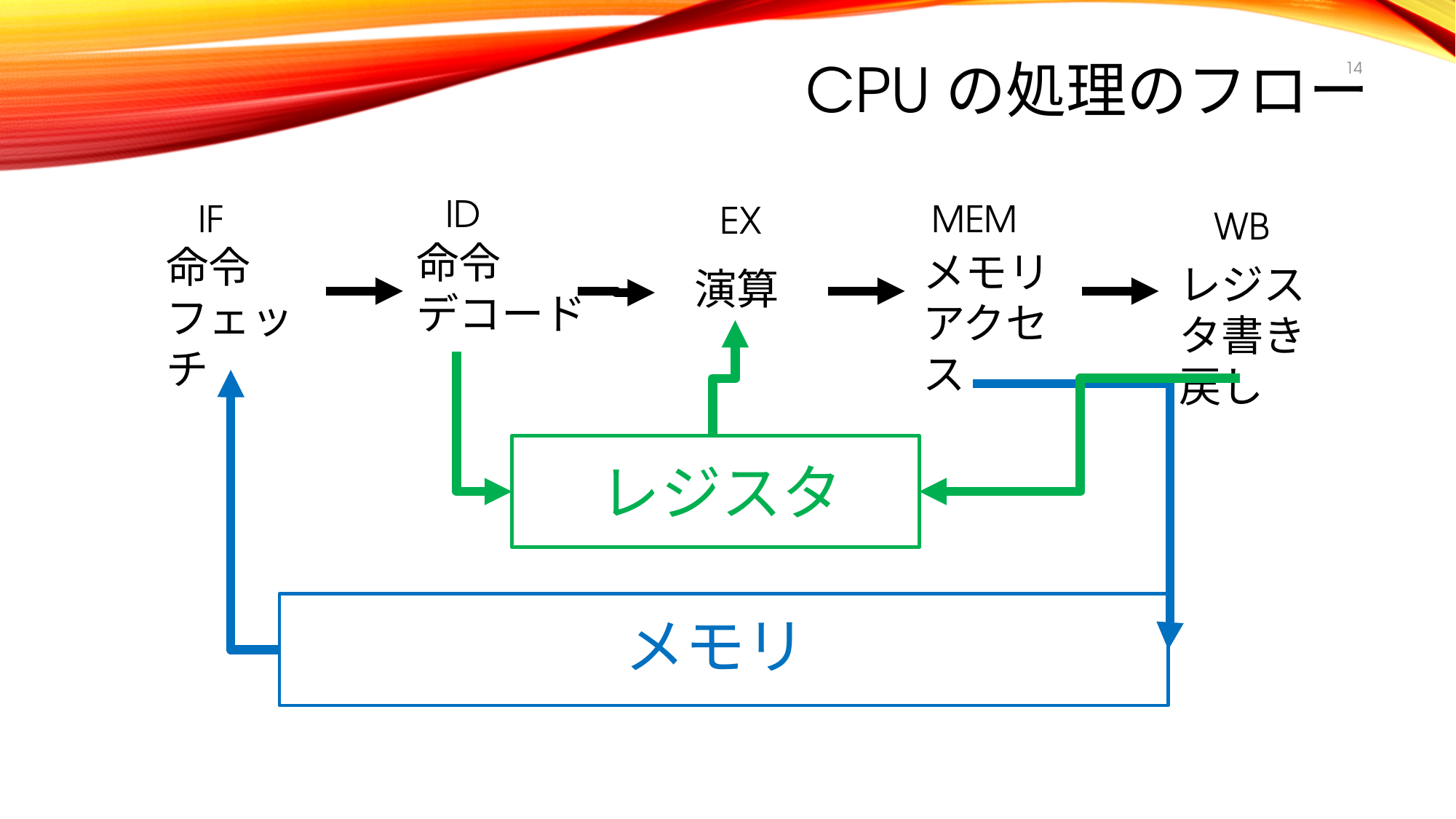

# CPUの処理のフロー
14
ID
IF
MEM

EX
WB

命令
デコード
命令フェッチ
メモリ
アクセス
レジスタ書き戻し
演算

レジスタ

メモリ